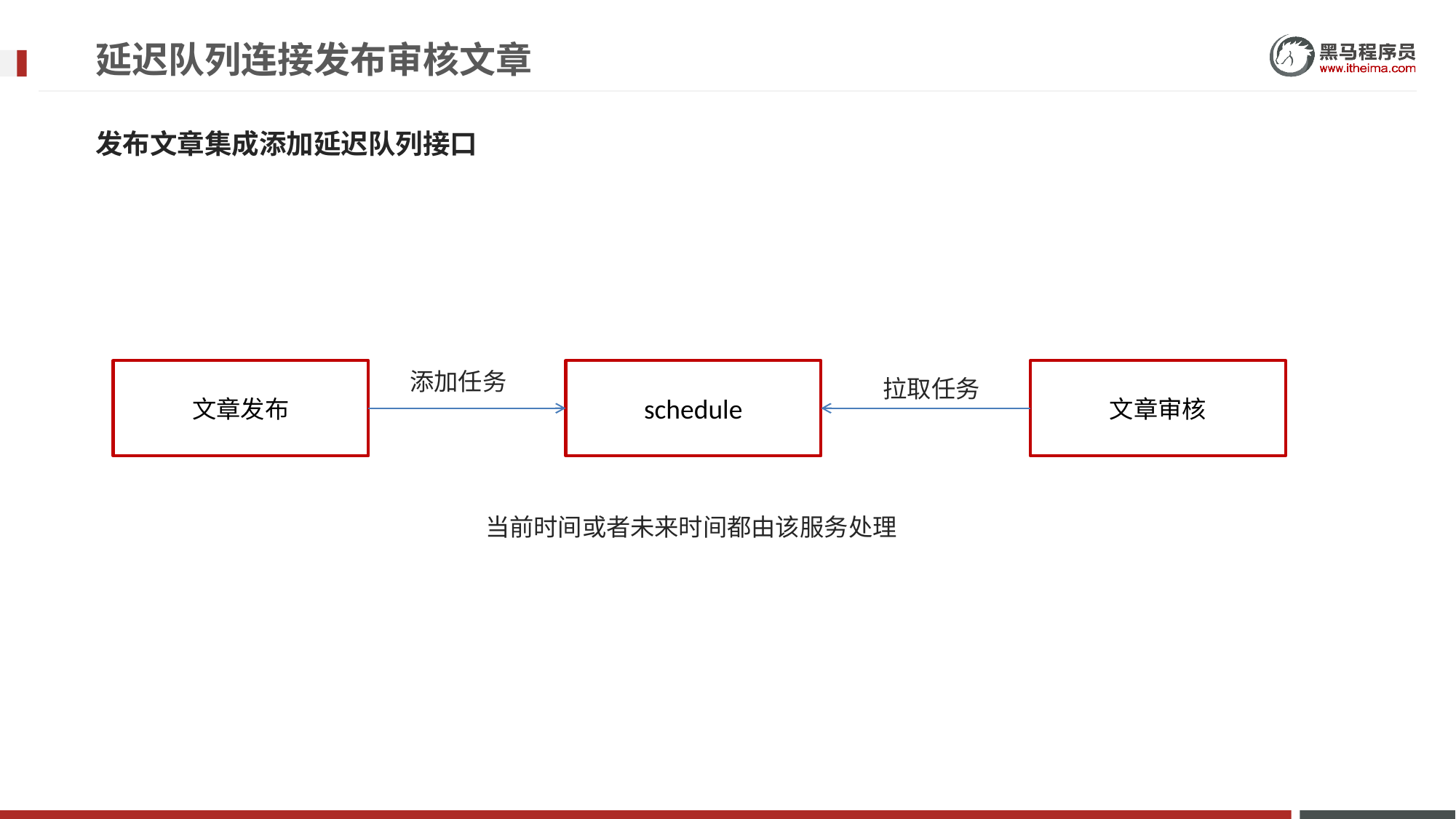

# 延迟队列连接发布审核文章
发布文章集成添加延迟队列接口
添加任务
拉取任务
文章发布
schedule
文章审核
当前时间或者未来时间都由该服务处理